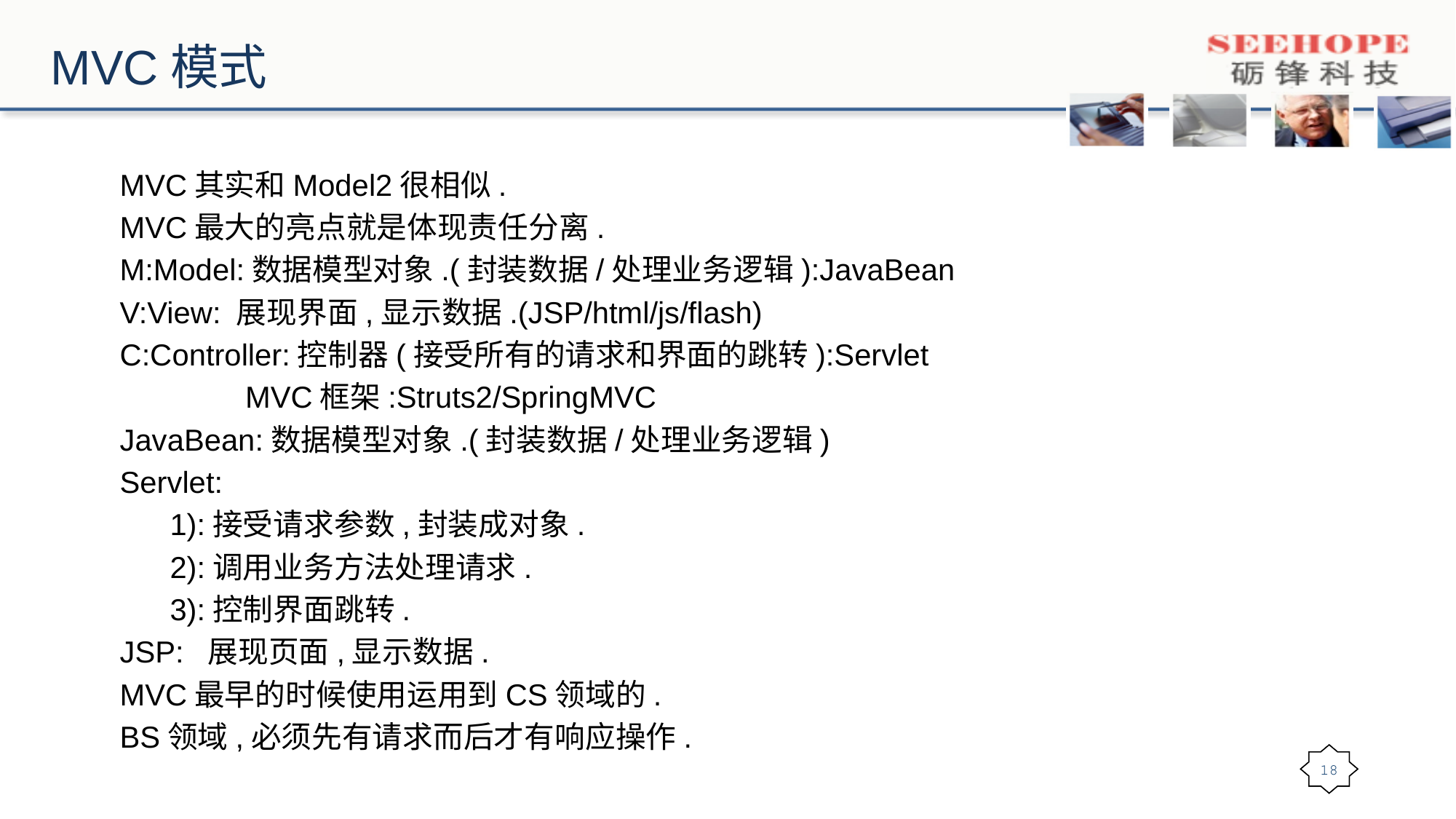

# MVC模式
MVC其实和Model2很相似.
MVC最大的亮点就是体现责任分离.
M:Model:数据模型对象.(封装数据/处理业务逻辑):JavaBean
V:View: 展现界面,显示数据.(JSP/html/js/flash)
C:Controller:控制器(接受所有的请求和界面的跳转):Servlet
               MVC框架:Struts2/SpringMVC
JavaBean:数据模型对象.(封装数据/处理业务逻辑)
Servlet:
      1):接受请求参数,封装成对象.
      2):调用业务方法处理请求.
      3):控制界面跳转.
JSP:  展现页面,显示数据.
MVC最早的时候使用运用到CS领域的.
BS领域,必须先有请求而后才有响应操作.